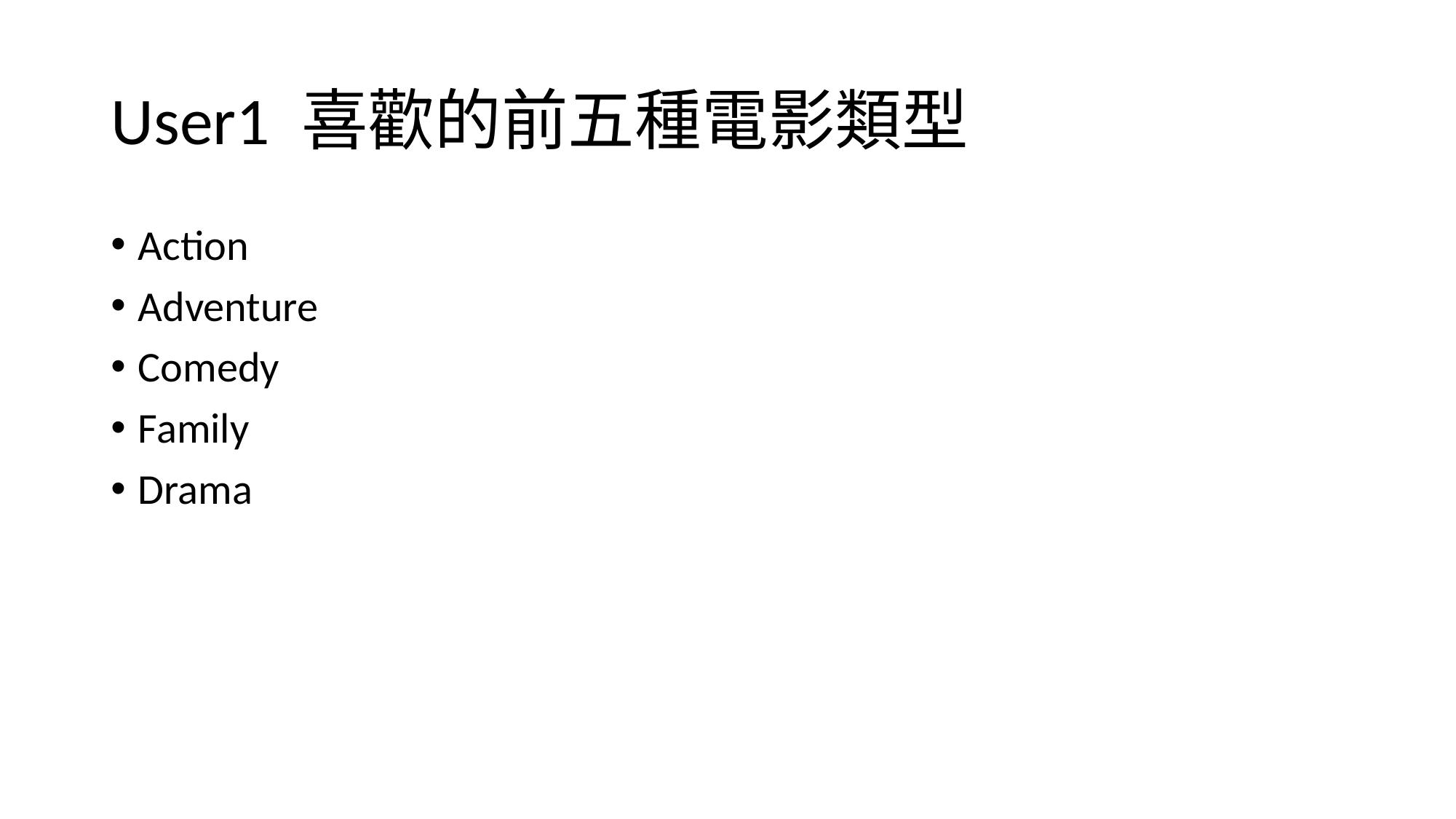

# User1 喜歡的前五種電影類型
Action
Adventure
Comedy
Family
Drama